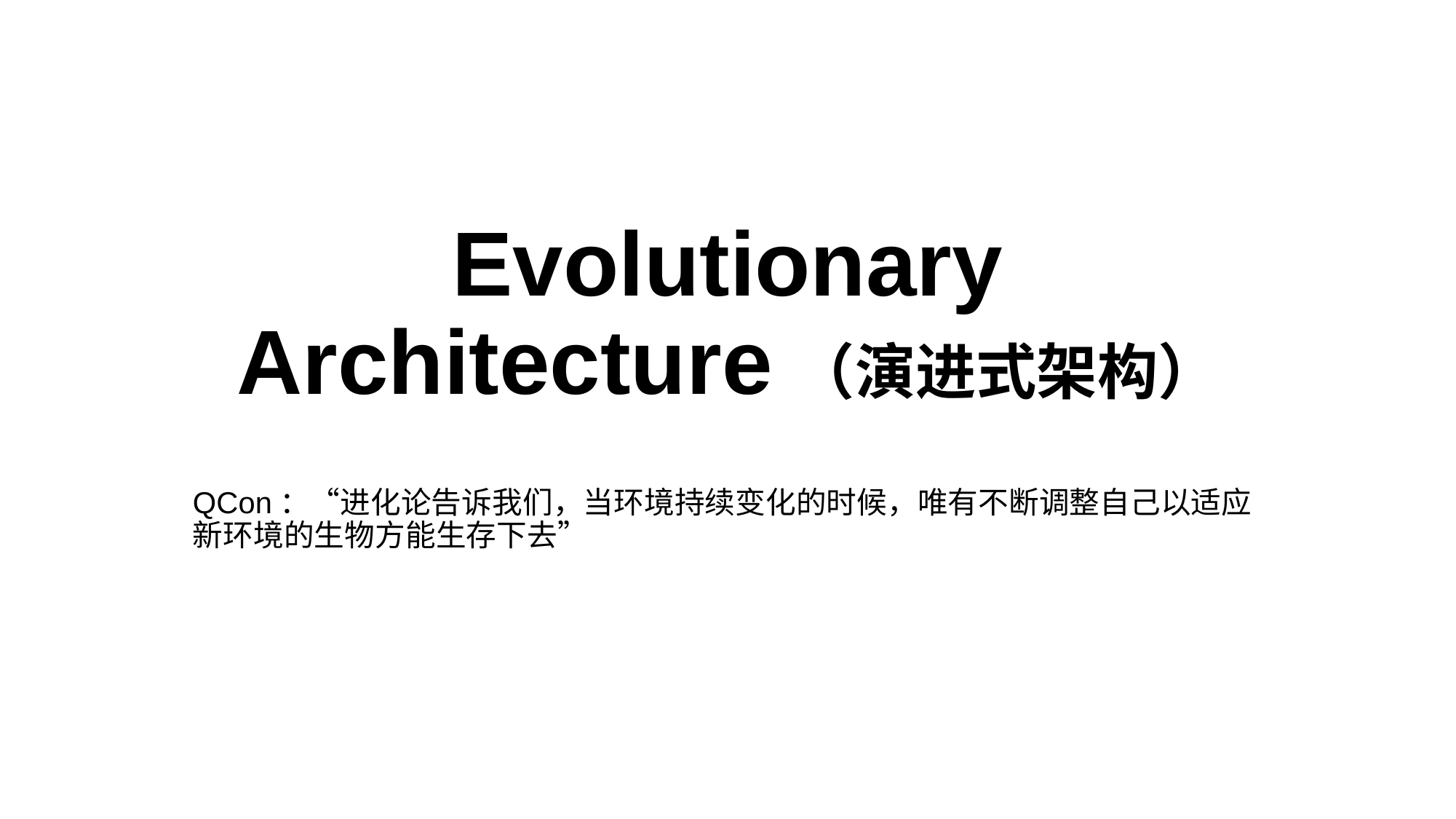

# Evolutionary Architecture（演进式架构）

QCon：“进化论告诉我们，当环境持续变化的时候，唯有不断调整自己以适应新环境的生物方能生存下去”